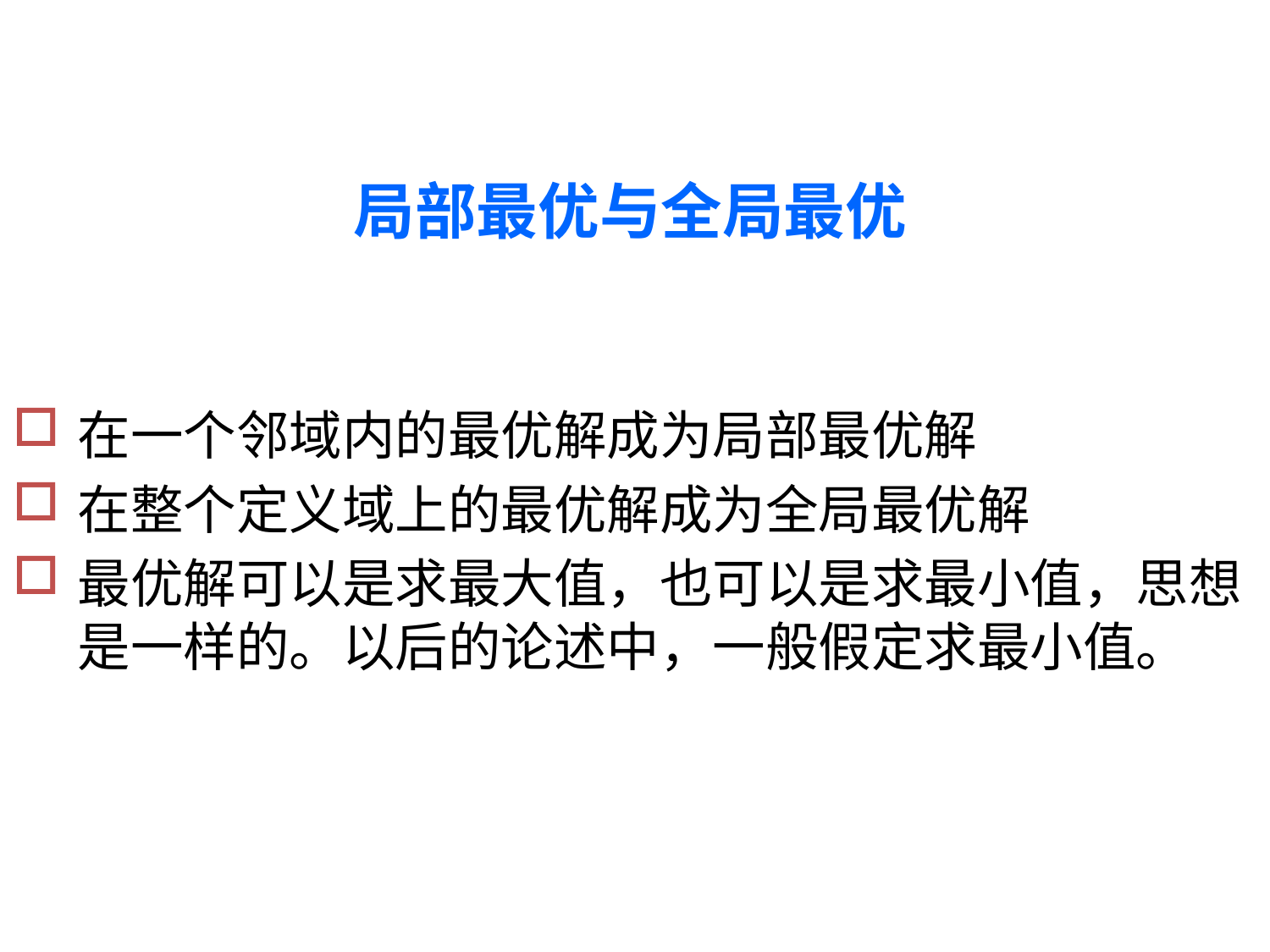

局部最优与全局最优
在一个邻域内的最优解成为局部最优解
在整个定义域上的最优解成为全局最优解
最优解可以是求最大值，也可以是求最小值，思想是一样的。以后的论述中，一般假定求最小值。